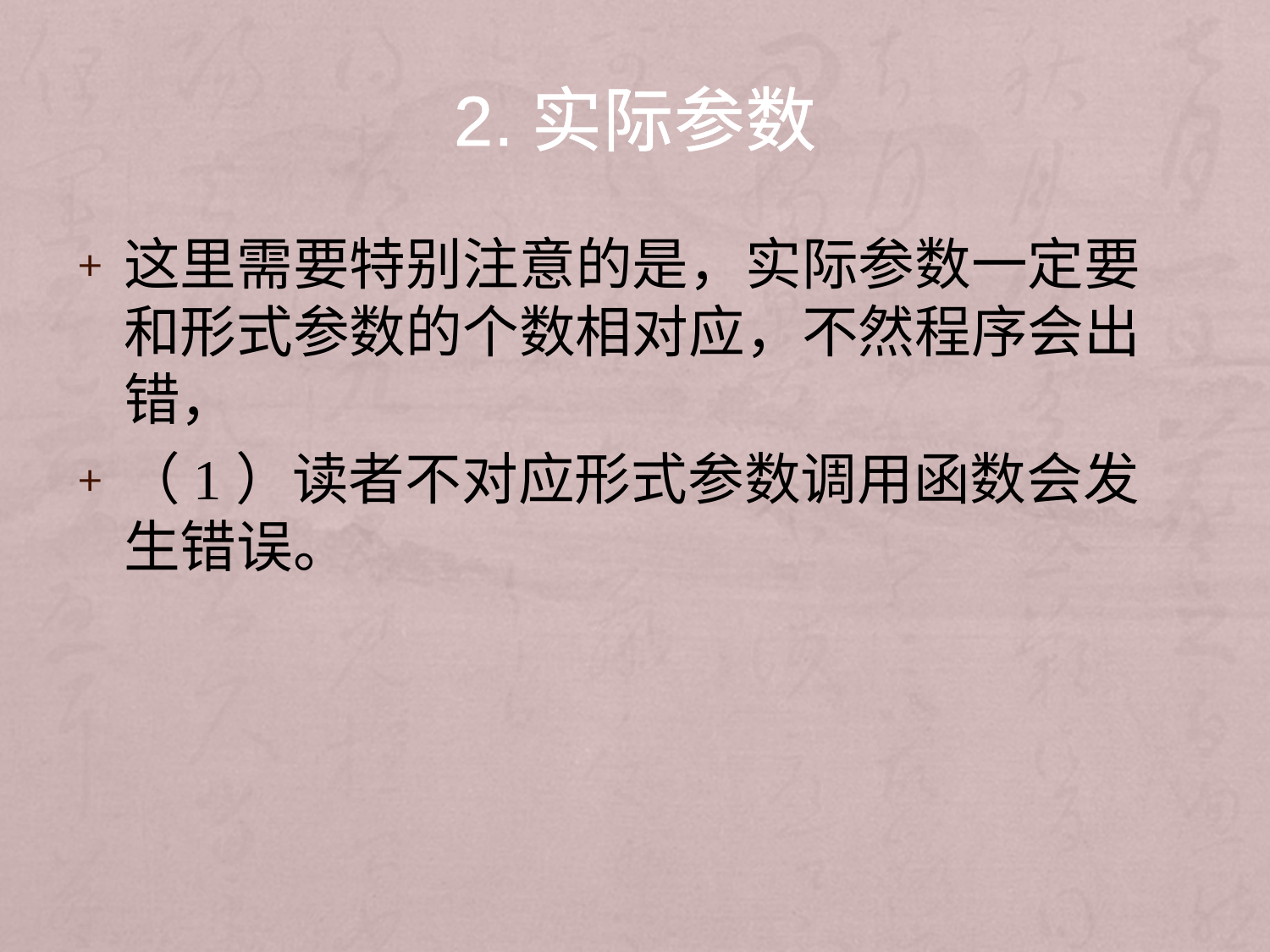

# 2.实际参数
这里需要特别注意的是，实际参数一定要和形式参数的个数相对应，不然程序会出错，
（1）读者不对应形式参数调用函数会发生错误。